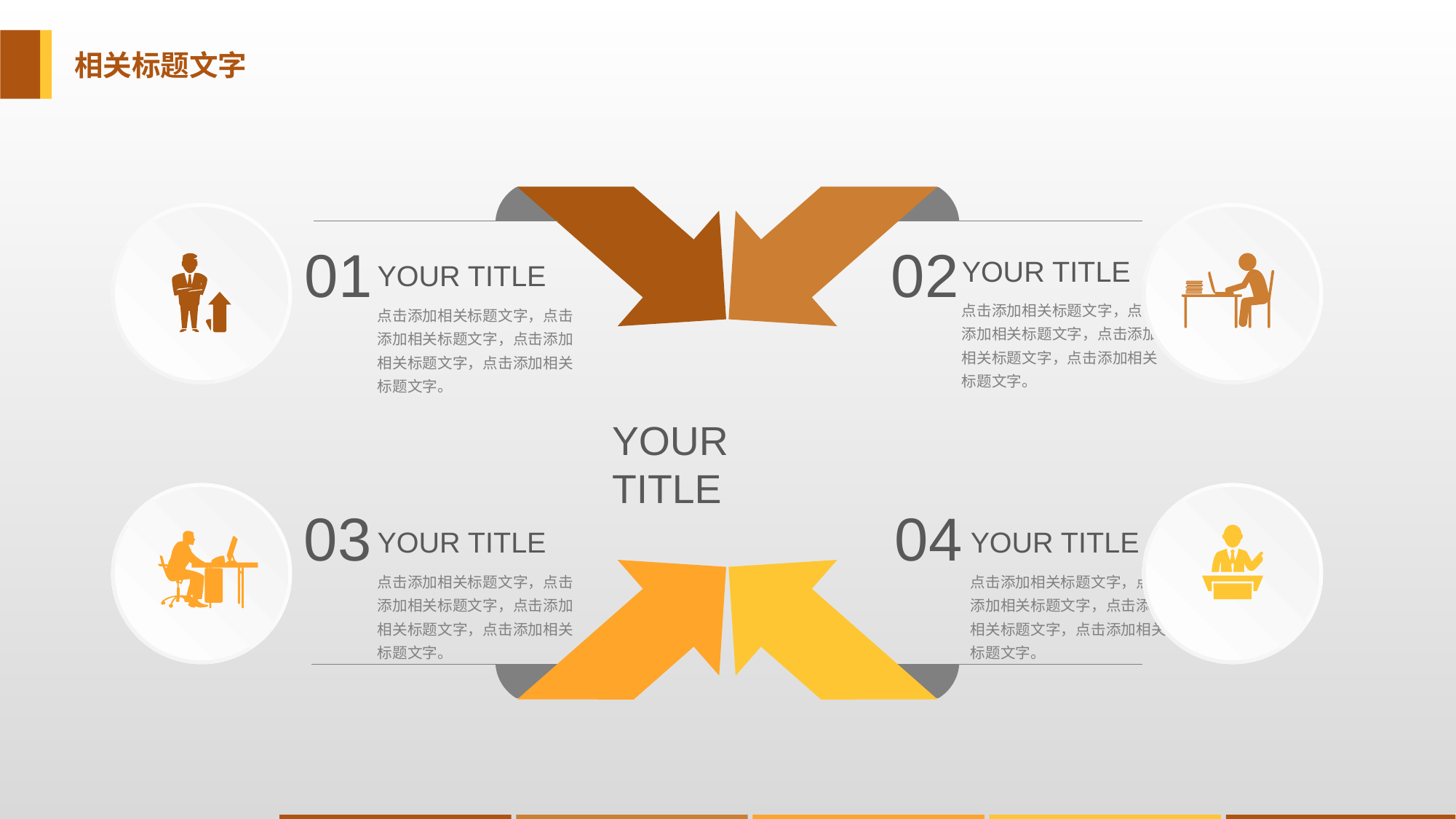

相关标题文字

02
01
YOUR TITLE
YOUR TITLE

点击添加相关标题文字，点击添加相关标题文字，点击添加相关标题文字，点击添加相关标题文字。
点击添加相关标题文字，点击添加相关标题文字，点击添加相关标题文字，点击添加相关标题文字。
YOUR TITLE

03
04
YOUR TITLE
YOUR TITLE

点击添加相关标题文字，点击添加相关标题文字，点击添加相关标题文字，点击添加相关标题文字。
点击添加相关标题文字，点击添加相关标题文字，点击添加相关标题文字，点击添加相关标题文字。